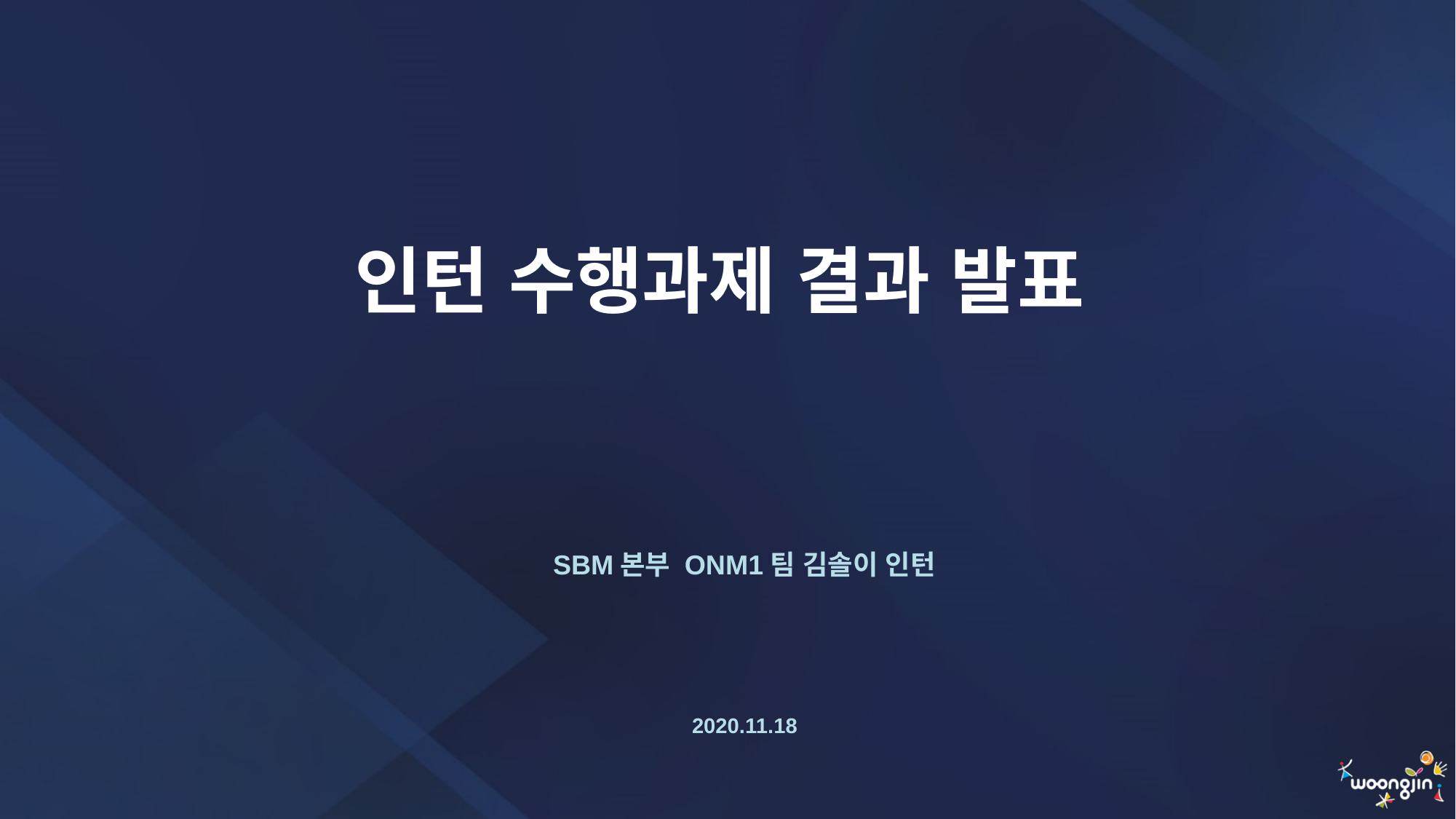

인턴 수행과제 결과 발표
SBM본부 ONM1팀 김솔이 인턴
2020.11.18